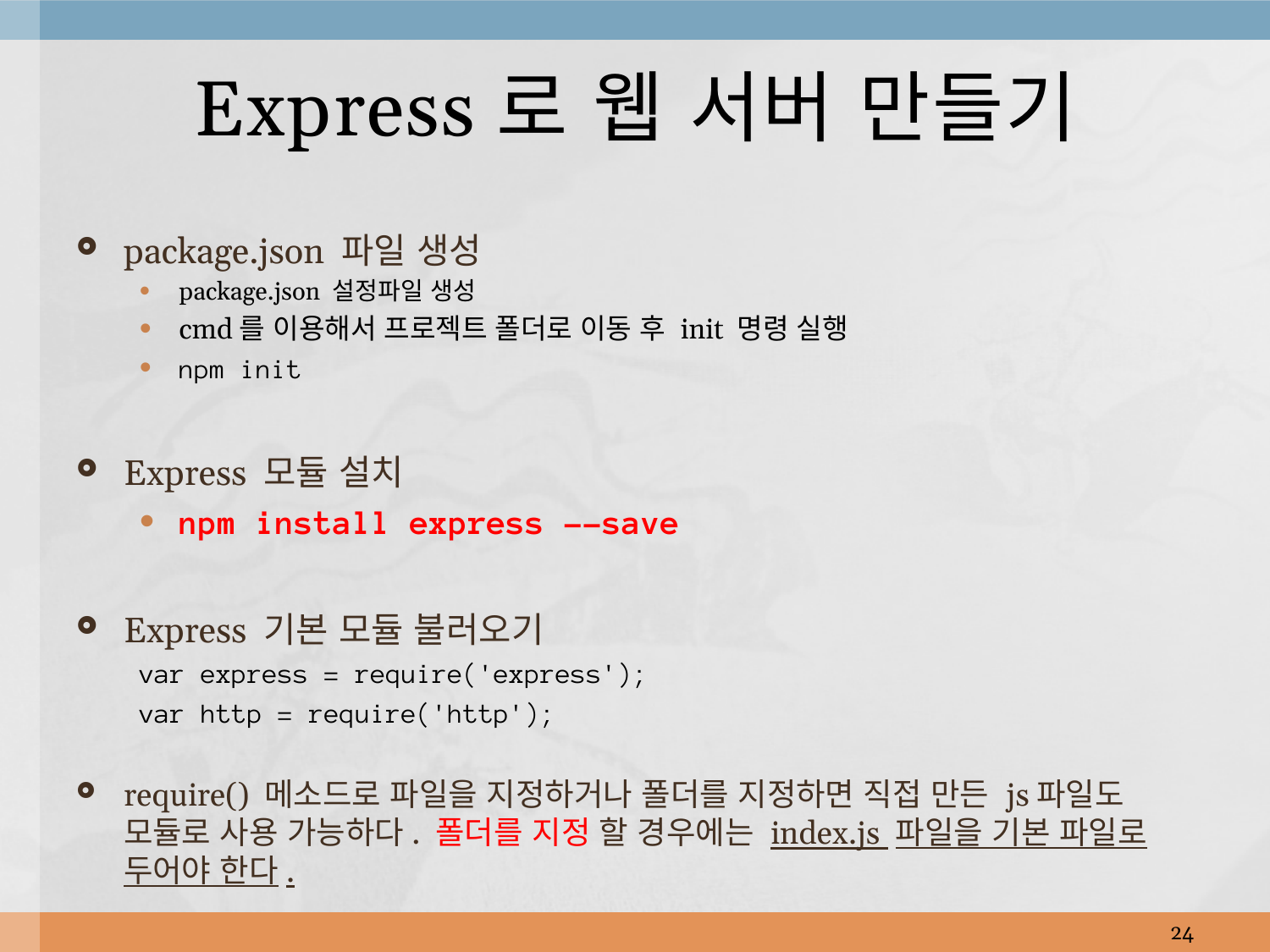

# Express로 웹 서버 만들기
package.json 파일 생성
package.json 설정파일 생성
cmd를 이용해서 프로젝트 폴더로 이동 후 init 명령 실행
npm init

Express 모듈 설치
npm install express --save

Express 기본 모듈 불러오기
var express = require('express');
var http = require('http');

require() 메소드로 파일을 지정하거나 폴더를 지정하면 직접 만든 js파일도 모듈로 사용 가능하다. 폴더를 지정 할 경우에는 index.js 파일을 기본 파일로 두어야 한다.
24